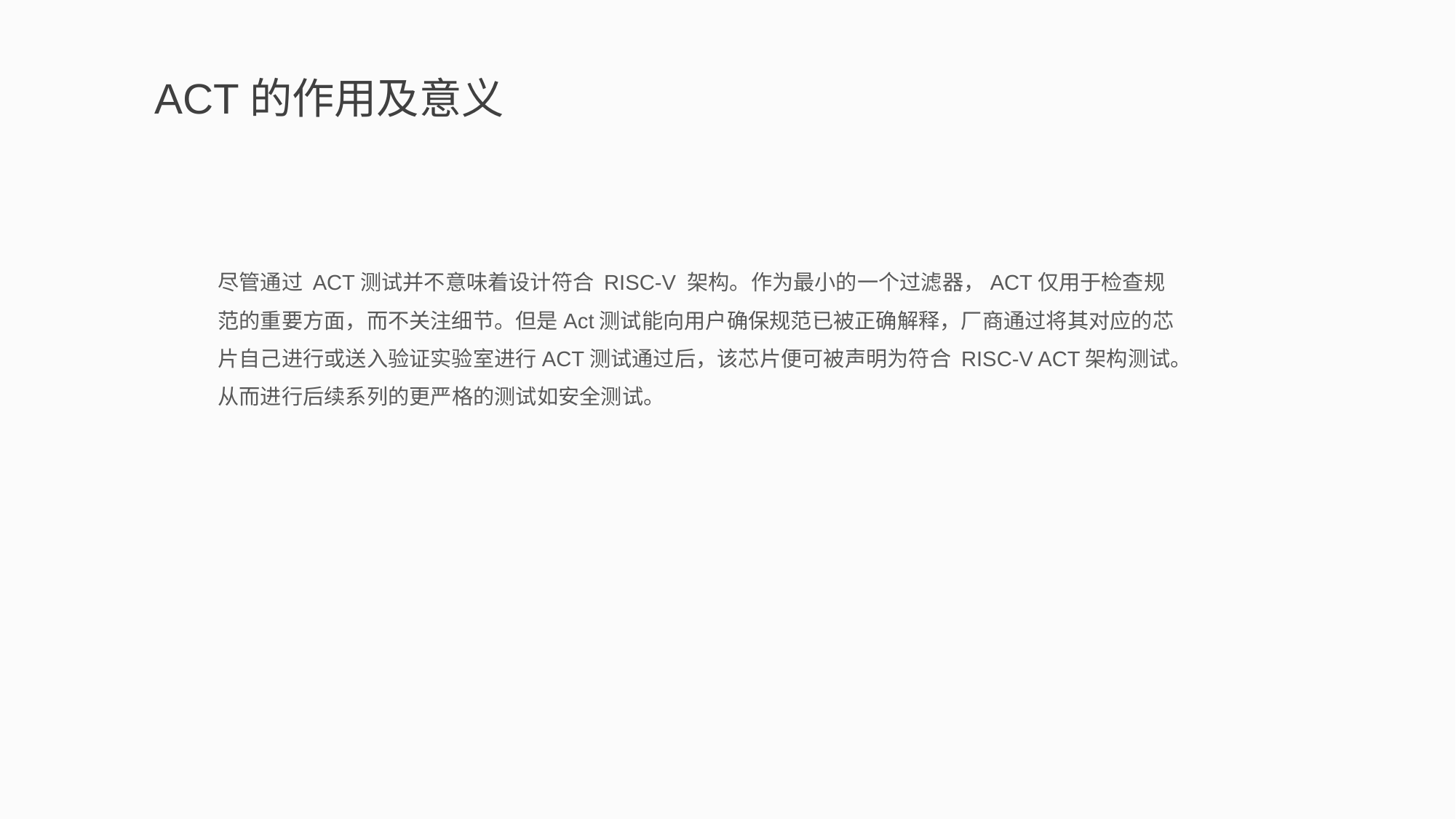

ACT的作用及意义
尽管通过 ACT测试并不意味着设计符合 RISC-V 架构。作为最小的一个过滤器，ACT仅用于检查规范的重要方面，而不关注细节。但是Act测试能向用户确保规范已被正确解释，厂商通过将其对应的芯片自己进行或送入验证实验室进行ACT测试通过后，该芯片便可被声明为符合 RISC-V ACT架构测试。从而进行后续系列的更严格的测试如安全测试。